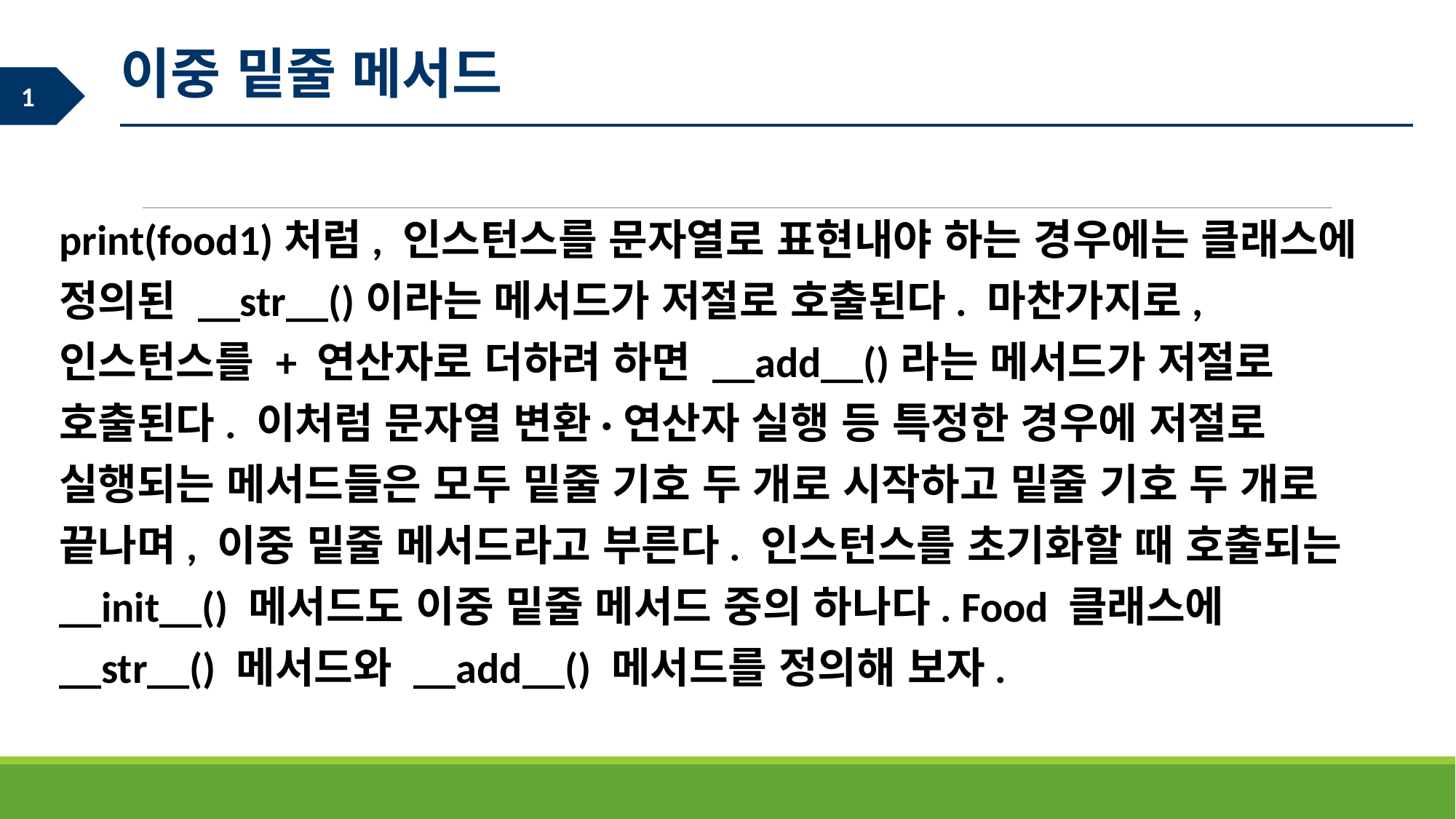

이중 밑줄 메서드
print(food1)처럼, 인스턴스를 문자열로 표현내야 하는 경우에는 클래스에 정의된 __str__()이라는 메서드가 저절로 호출된다. 마찬가지로, 인스턴스를 + 연산자로 더하려 하면 __add__()라는 메서드가 저절로 호출된다. 이처럼 문자열 변환·연산자 실행 등 특정한 경우에 저절로 실행되는 메서드들은 모두 밑줄 기호 두 개로 시작하고 밑줄 기호 두 개로 끝나며, 이중 밑줄 메서드라고 부른다. 인스턴스를 초기화할 때 호출되는 __init__() 메서드도 이중 밑줄 메서드 중의 하나다. Food 클래스에 __str__() 메서드와 __add__() 메서드를 정의해 보자.